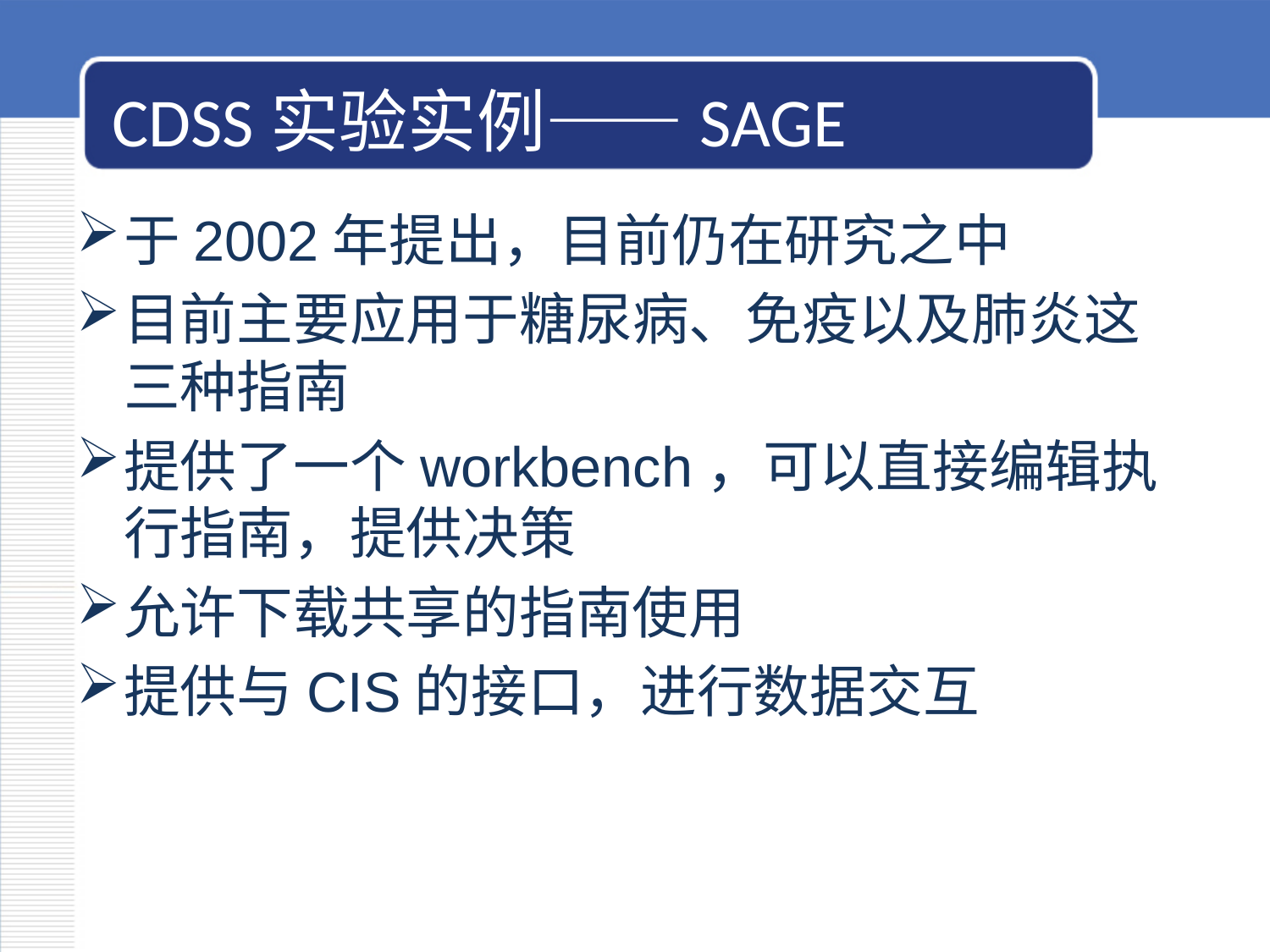

# CDSS实验实例——SAGE
于2002年提出，目前仍在研究之中
目前主要应用于糖尿病、免疫以及肺炎这三种指南
提供了一个workbench，可以直接编辑执行指南，提供决策
允许下载共享的指南使用
提供与CIS的接口，进行数据交互